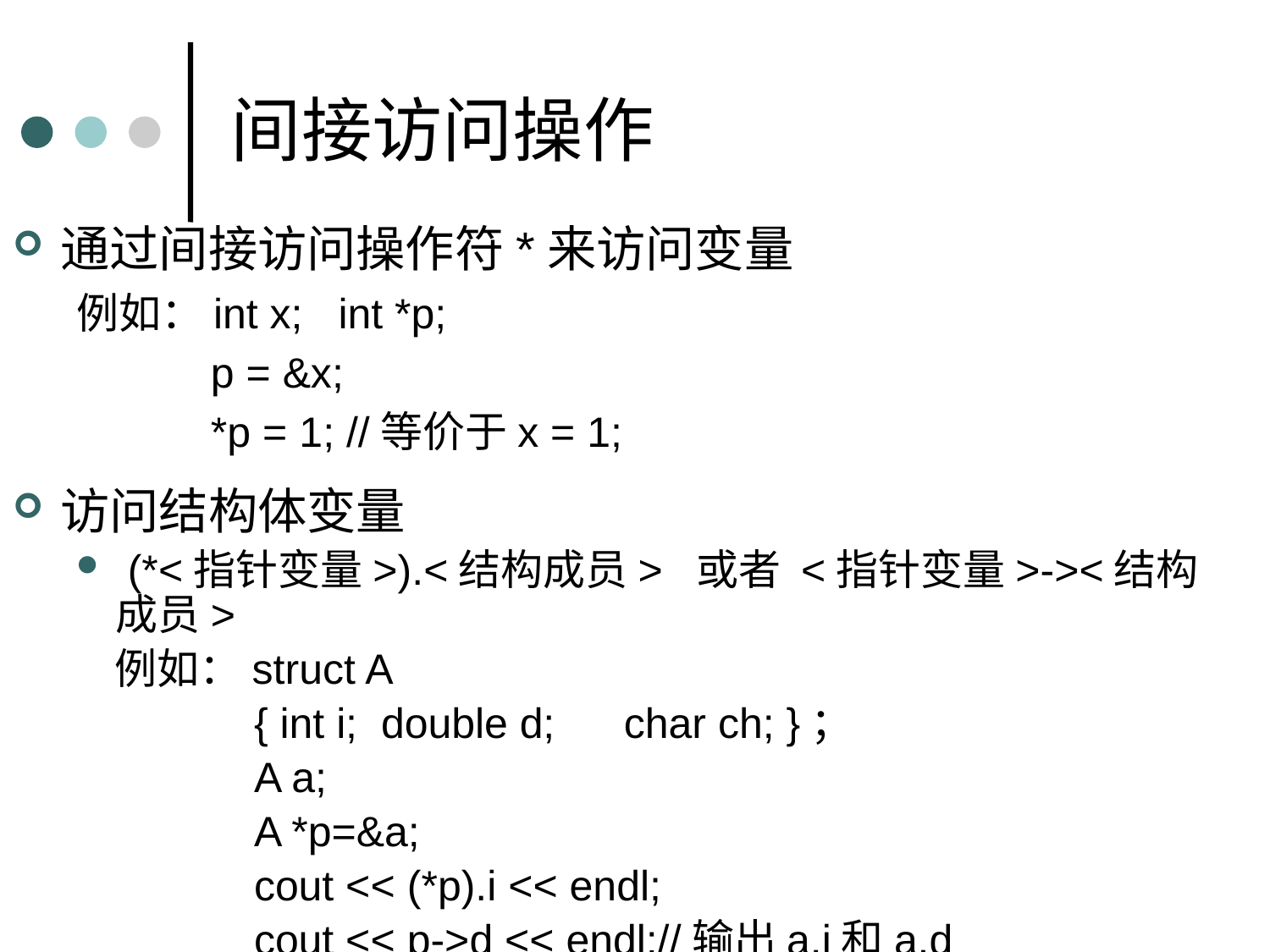

间接访问操作
通过间接访问操作符*来访问变量
例如：int x;   int *p;
      p = &x;
      *p = 1; //等价于x = 1;
访问结构体变量
 (*<指针变量>).<结构成员>  或者 <指针变量>-><结构成员>
   例如：struct A
               { int i;  double d; 	char ch; }；
               A a;
               A *p=&a;
               cout << (*p).i << endl;
               cout << p->d << endl;//输出a.i和a.d